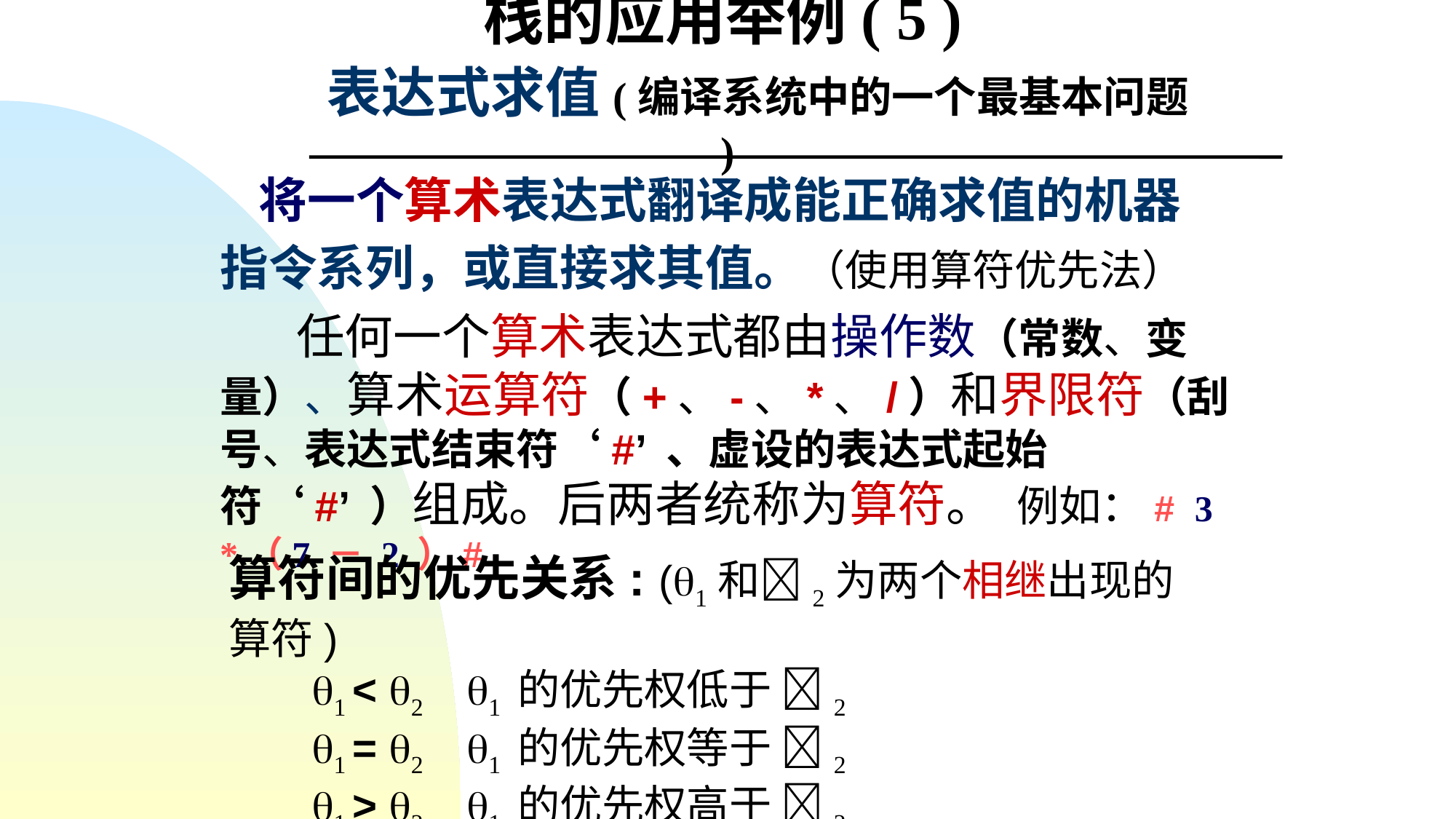

栈的应用举例( 5 )
    表达式求值(编译系统中的一个最基本问题 )

   将一个算术表达式翻译成能正确求值的机器
指令系列，或直接求其值。（使用算符优先法）
       任何一个算术表达式都由操作数（常数、变量）、算术运算符（+、-、*、/）和界限符（刮号、表达式结束符‘#’ 、虚设的表达式起始符‘#’ ）组成。后两者统称为算符。  例如：#  3 *（7 － 2 ）#
算符间的优先关系: (θ1和θ2为两个相继出现的算符)
       θ1 < θ2       θ1 的优先权低于 θ2
       θ1 = θ2       θ1 的优先权等于 θ2
       θ1 > θ2       θ1 的优先权高于 θ2